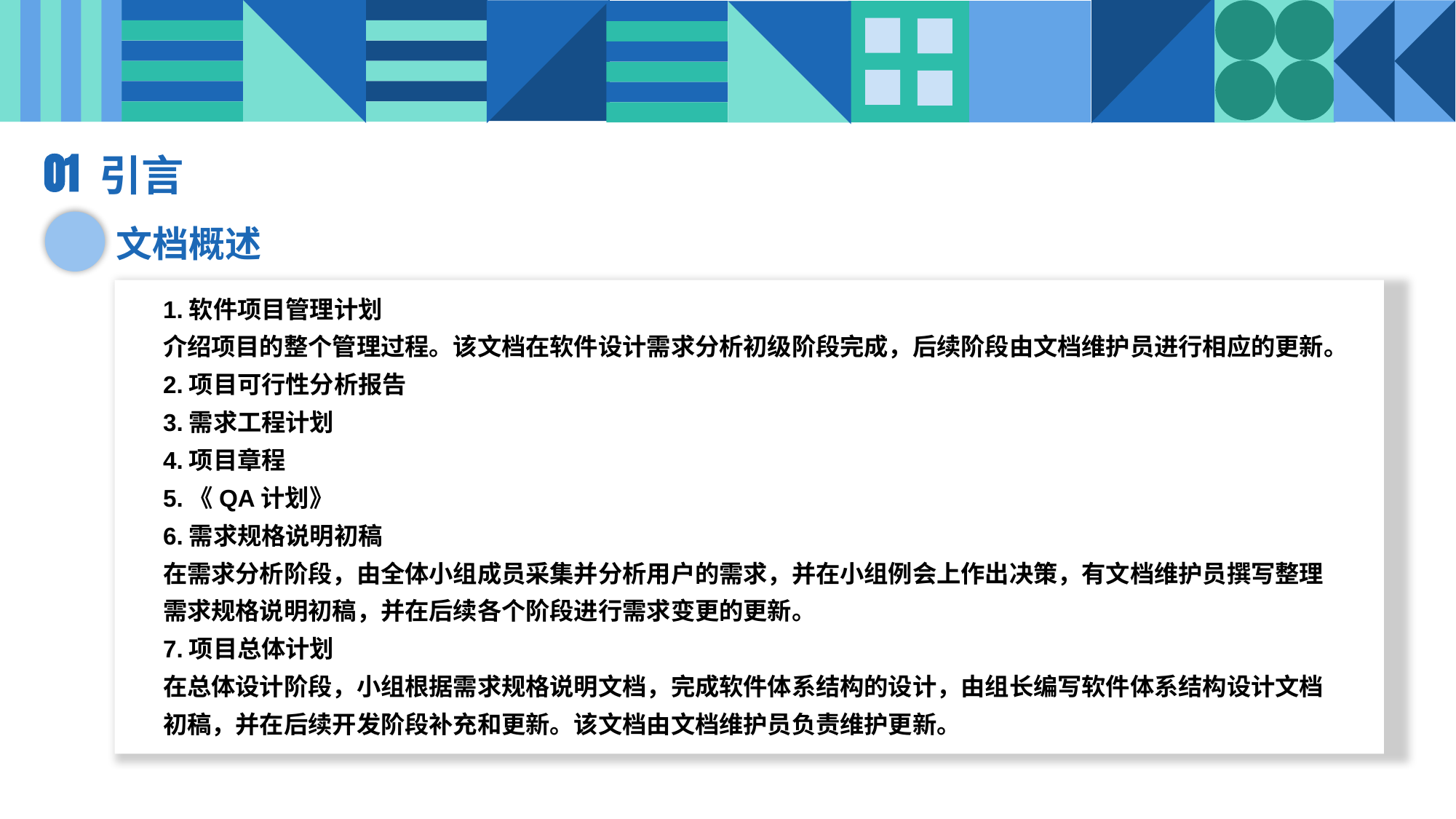

01 引言

文档概述
1.软件项目管理计划
介绍项目的整个管理过程。该文档在软件设计需求分析初级阶段完成，后续阶段由文档维护员进行相应的更新。
2.项目可行性分析报告
3.需求工程计划
4.项目章程
5.《QA计划》
6.需求规格说明初稿
在需求分析阶段，由全体小组成员采集并分析用户的需求，并在小组例会上作出决策，有文档维护员撰写整理需求规格说明初稿，并在后续各个阶段进行需求变更的更新。
7.项目总体计划
在总体设计阶段，小组根据需求规格说明文档，完成软件体系结构的设计，由组长编写软件体系结构设计文档初稿，并在后续开发阶段补充和更新。该文档由文档维护员负责维护更新。